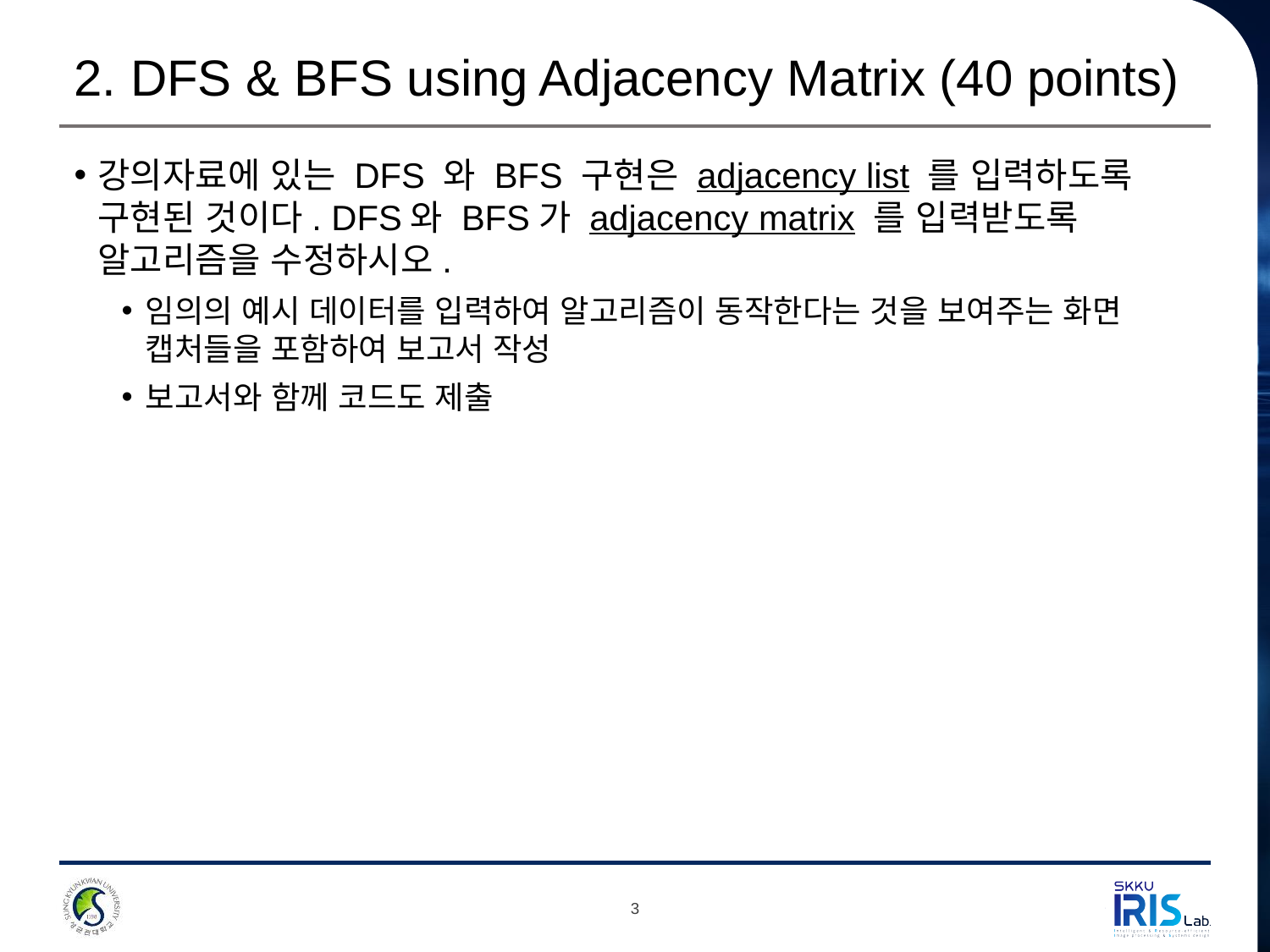

# 2. DFS & BFS using Adjacency Matrix (40 points)
강의자료에 있는 DFS 와 BFS 구현은 adjacency list 를 입력하도록 구현된 것이다. DFS와 BFS가 adjacency matrix 를 입력받도록 알고리즘을 수정하시오.
임의의 예시 데이터를 입력하여 알고리즘이 동작한다는 것을 보여주는 화면 캡처들을 포함하여 보고서 작성
보고서와 함께 코드도 제출
3